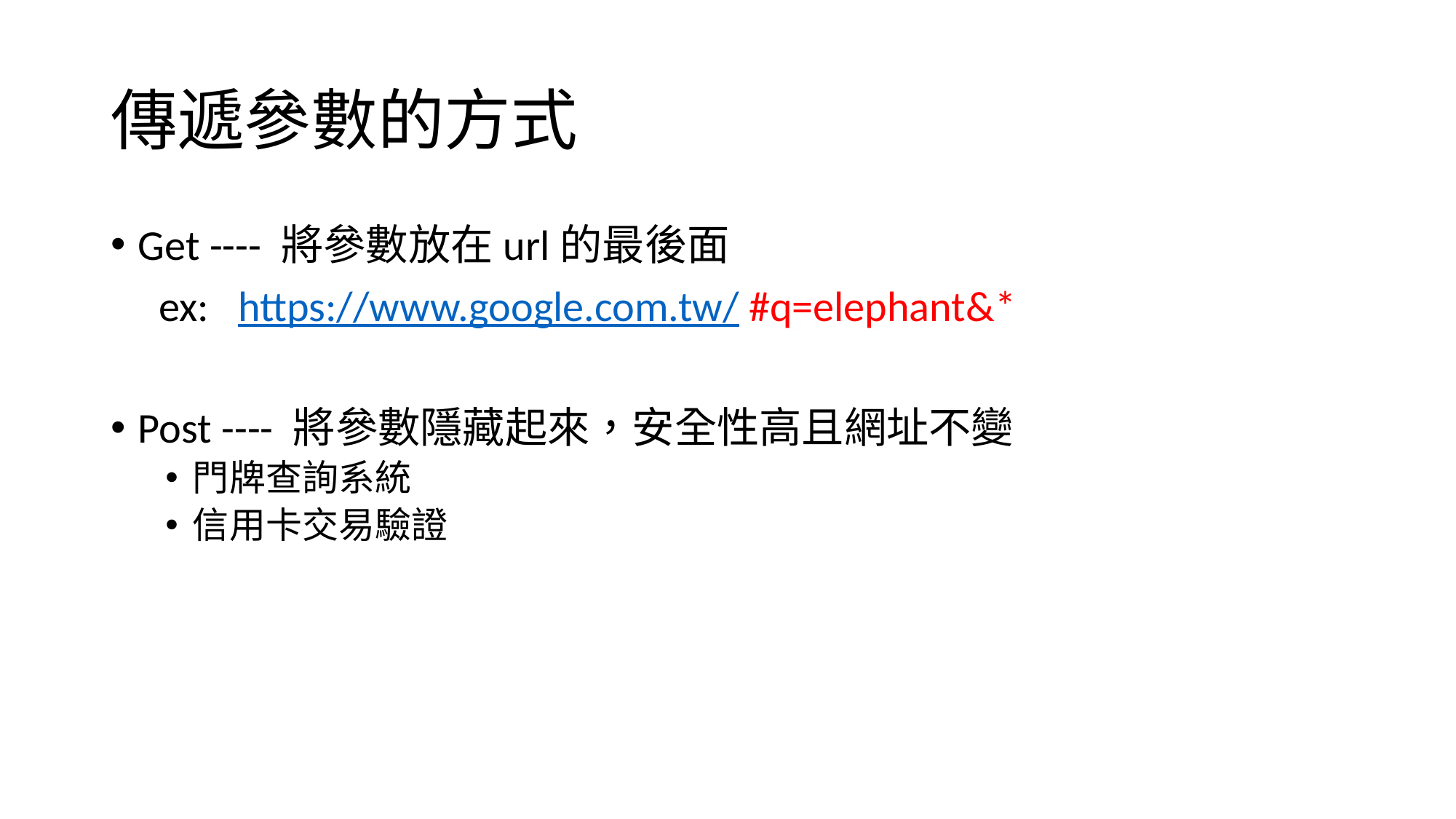

# 傳遞參數的方式
Get ---- 將參數放在url的最後面
     ex:   https://www.google.com.tw/ #q=elephant&*

Post ---- 將參數隱藏起來，安全性高且網址不變
門牌查詢系統
信用卡交易驗證